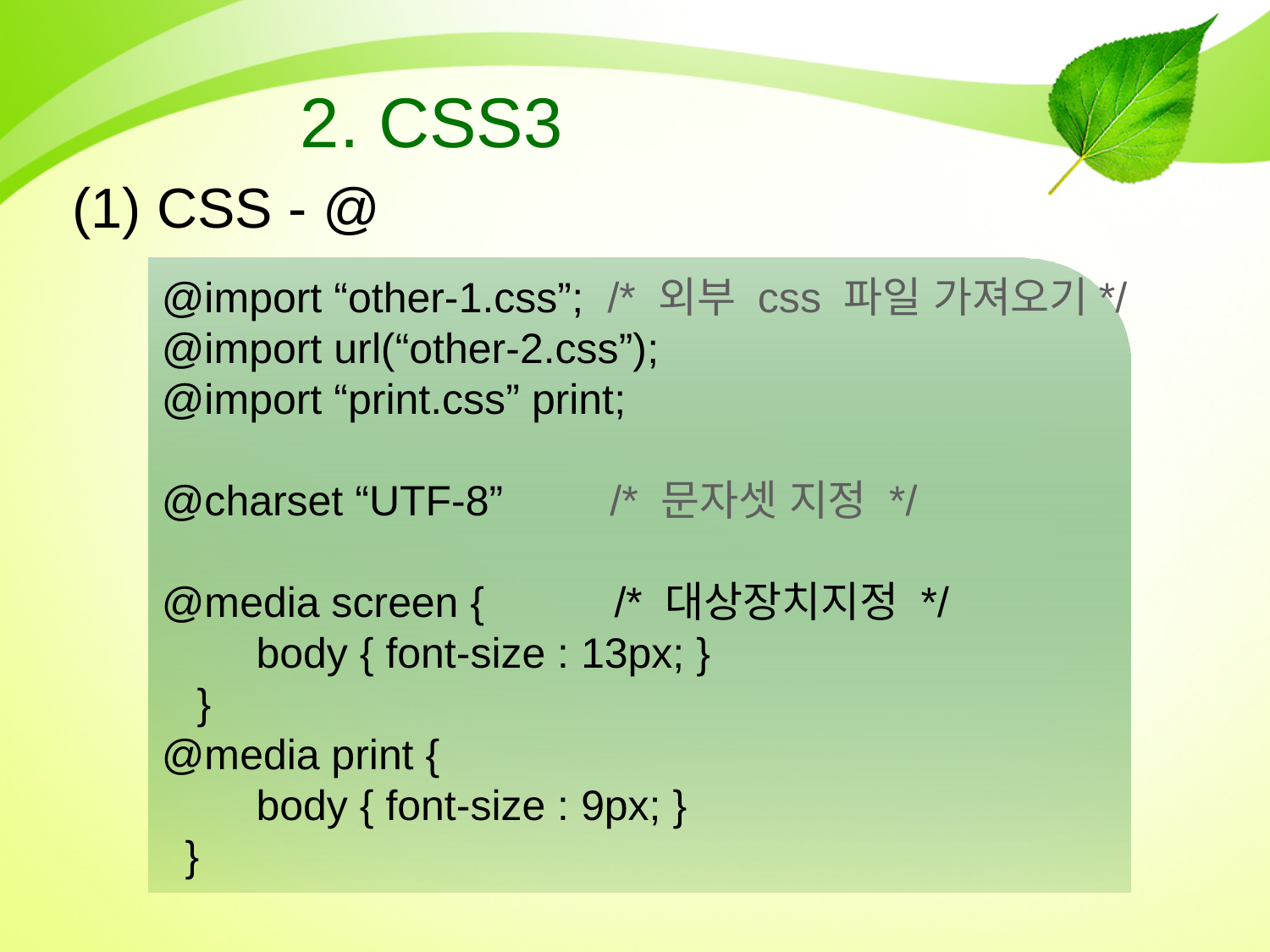

# 2. CSS3
(1) CSS - @

@import “other-1.css”;  /* 외부 css 파일 가져오기*/
@import url(“other-2.css”);
@import “print.css” print;

@charset “UTF-8”         /* 문자셋 지정 */

@media screen {           /* 대상장치지정 */
        body { font-size : 13px; }
   }
@media print {
        body { font-size : 9px; }
  }